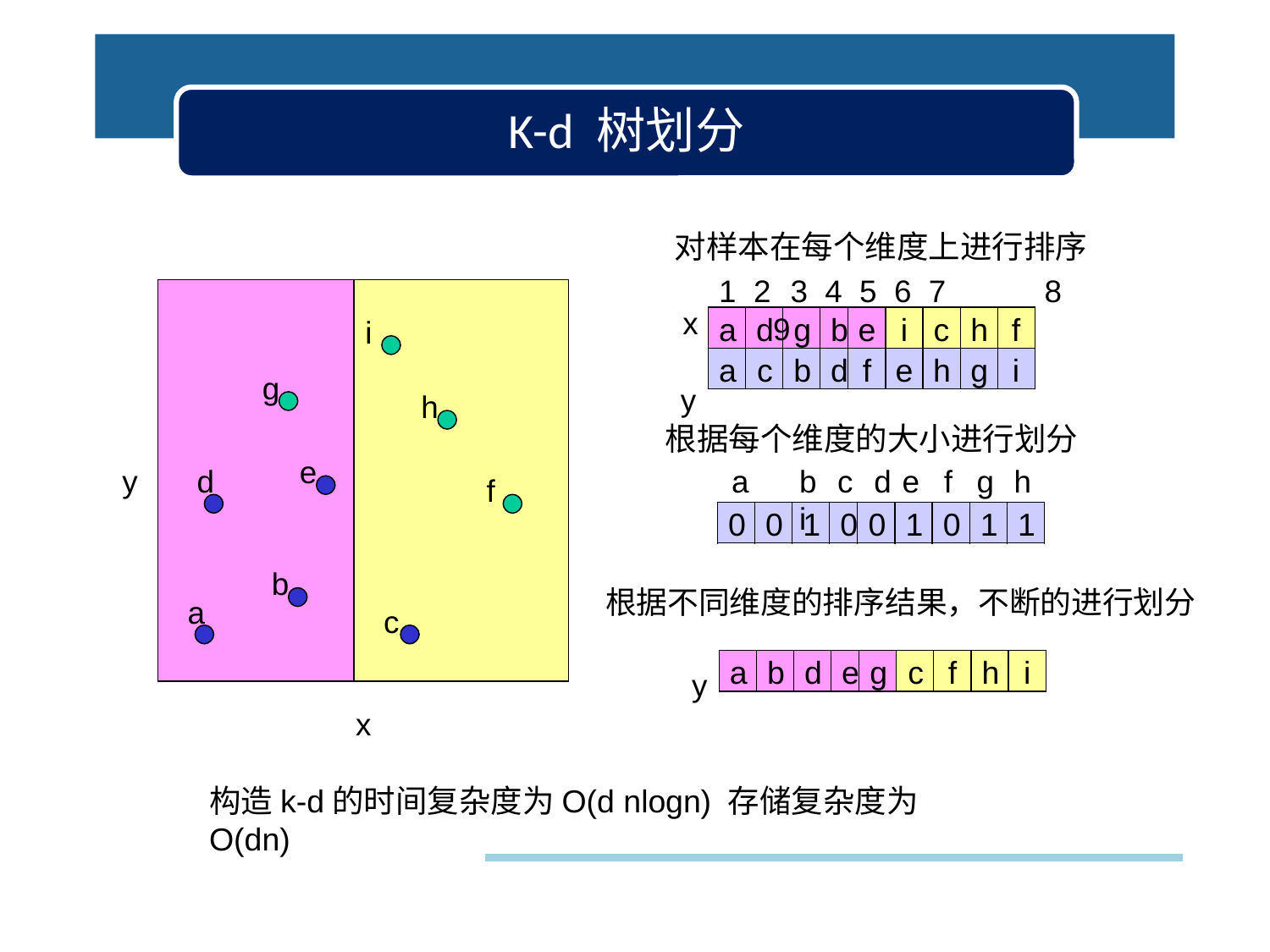

# K-d 树划分
对样本在每个维度上进行排序
1  2	  3  4  5  6  7	  8  9

x  y
| a | d | g | b | e | i | c | h | f |
| --- | --- | --- | --- | --- | --- | --- | --- | --- |
| a | c | b | d | f | e | h | g | i |
i

g
h

根据每个维度的大小进行划分
e
a	b	c	d e	f	g	h	i
y
d
f

| 0 | 0 | 1 | 0 | 0 | 1 | 0 | 1 | 1 |
| --- | --- | --- | --- | --- | --- | --- | --- | --- |
b
根据不同维度的排序结果，不断的进行划分

a
c

| a | b | d | e | g | c | f | h | i |
| --- | --- | --- | --- | --- | --- | --- | --- | --- |
y
x
构造k-d的时间复杂度为O(d nlogn) 存储复杂度为 O(dn)